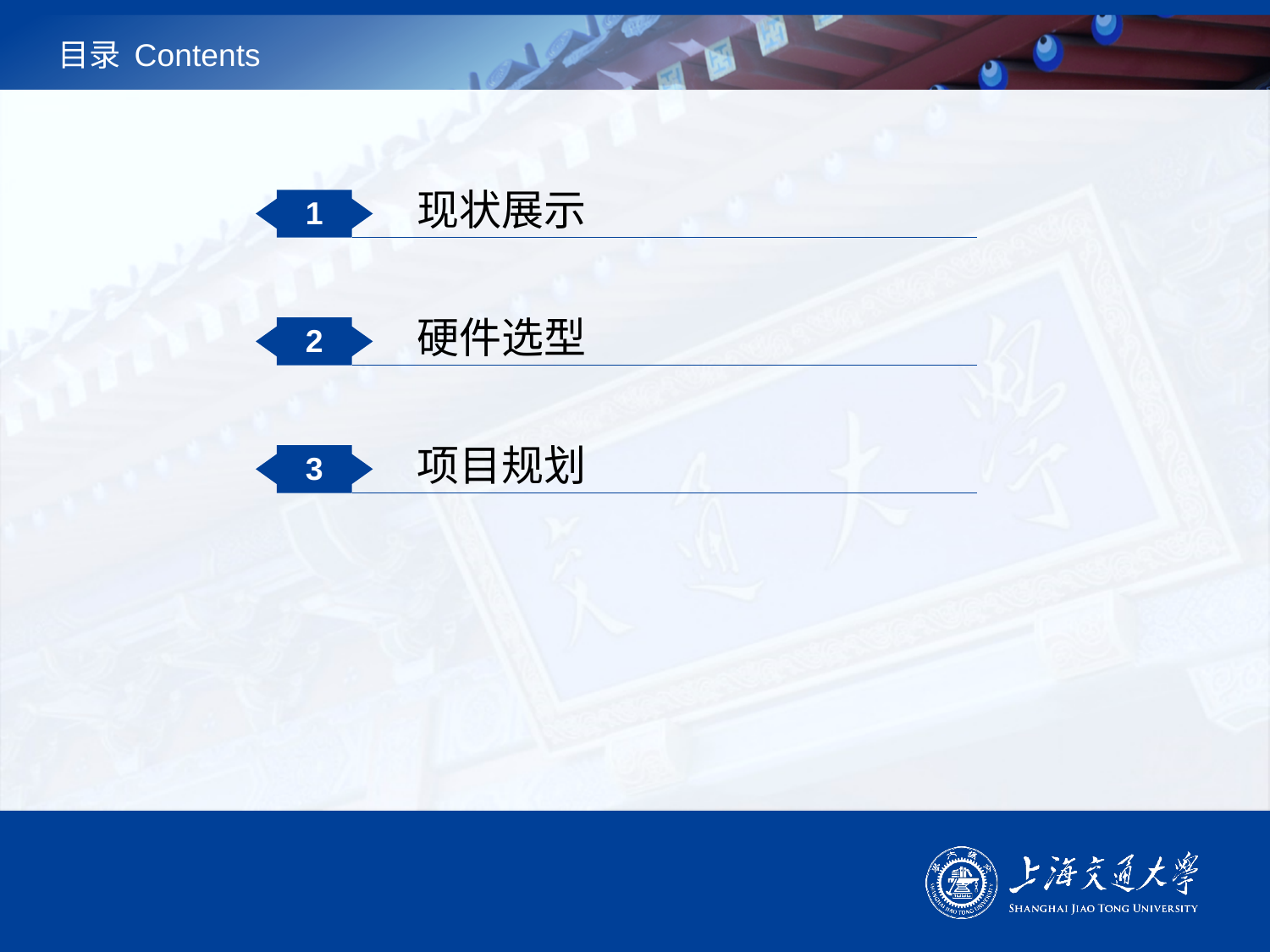

# 目录 Contents
现状展示
1

硬件选型
2

项目规划
3